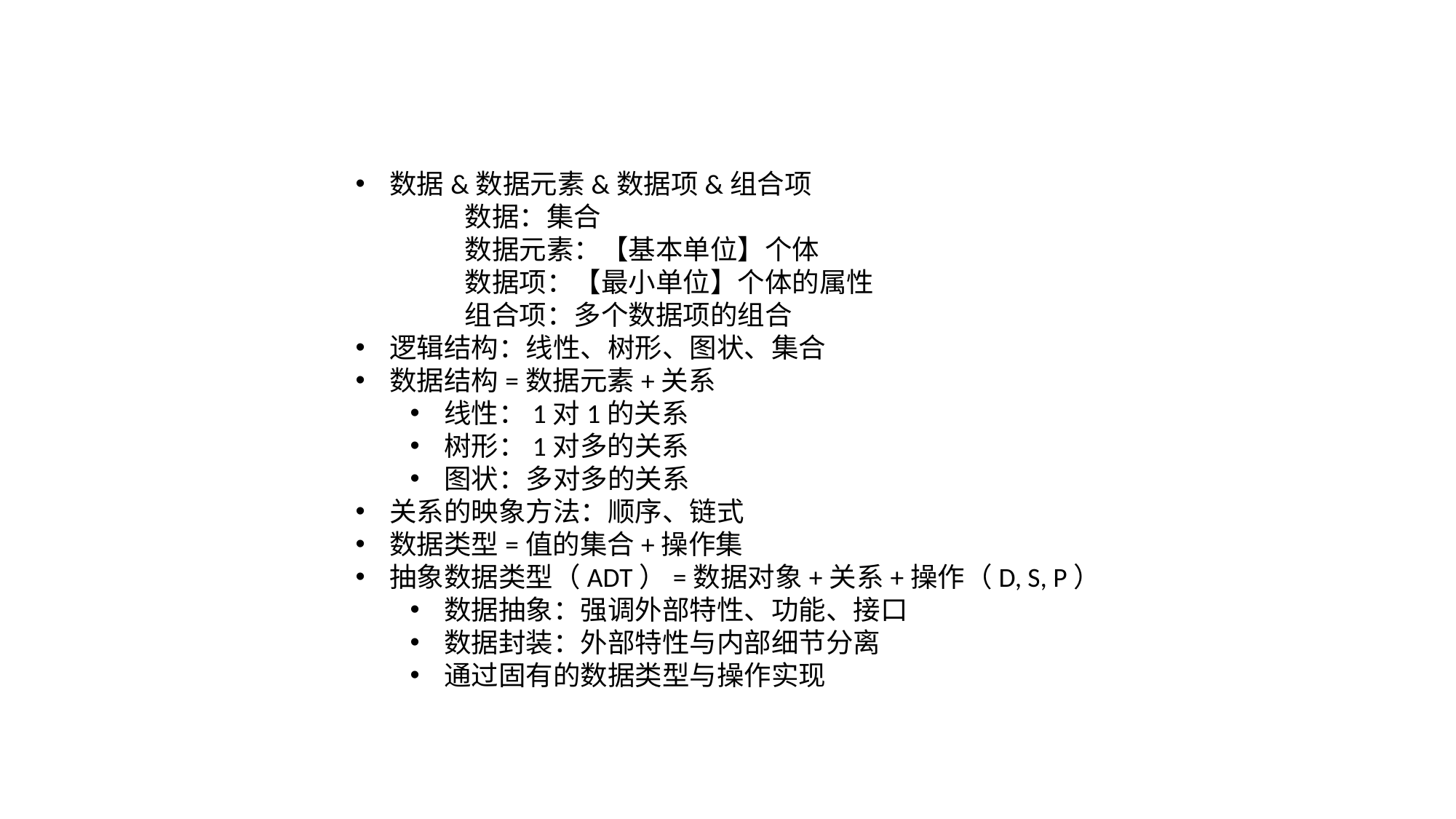

数据&数据元素&数据项&组合项
	数据：集合
	数据元素：【基本单位】个体
	数据项：【最小单位】个体的属性
	组合项：多个数据项的组合
逻辑结构：线性、树形、图状、集合
数据结构=数据元素+关系
线性：1对1的关系
树形：1对多的关系
图状：多对多的关系
关系的映象方法：顺序、链式
数据类型=值的集合+操作集
抽象数据类型（ADT）=数据对象+关系+操作（D, S, P）
数据抽象：强调外部特性、功能、接口
数据封装：外部特性与内部细节分离
通过固有的数据类型与操作实现